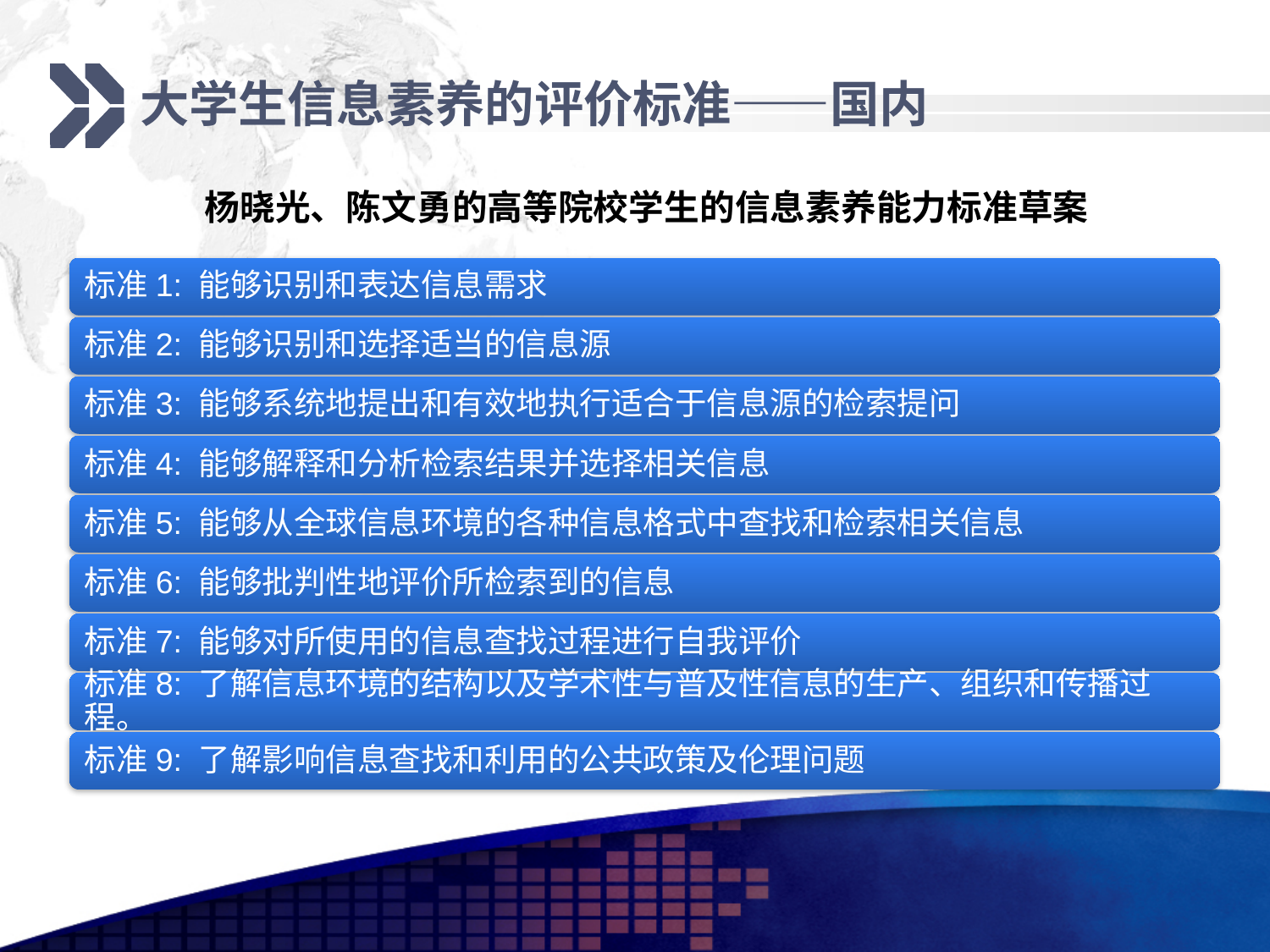

# 大学生信息素养的评价标准——国内
杨晓光、陈文勇的高等院校学生的信息素养能力标准草案
标准1: 能够识别和表达信息需求
标准2: 能够识别和选择适当的信息源
标准3: 能够系统地提出和有效地执行适合于信息源的检索提问
标准4: 能够解释和分析检索结果并选择相关信息
标准5: 能够从全球信息环境的各种信息格式中查找和检索相关信息
标准6: 能够批判性地评价所检索到的信息
标准7: 能够对所使用的信息查找过程进行自我评价
标准8: 了解信息环境的结构以及学术性与普及性信息的生产、组织和传播过程。
标准9: 了解影响信息查找和利用的公共政策及伦理问题